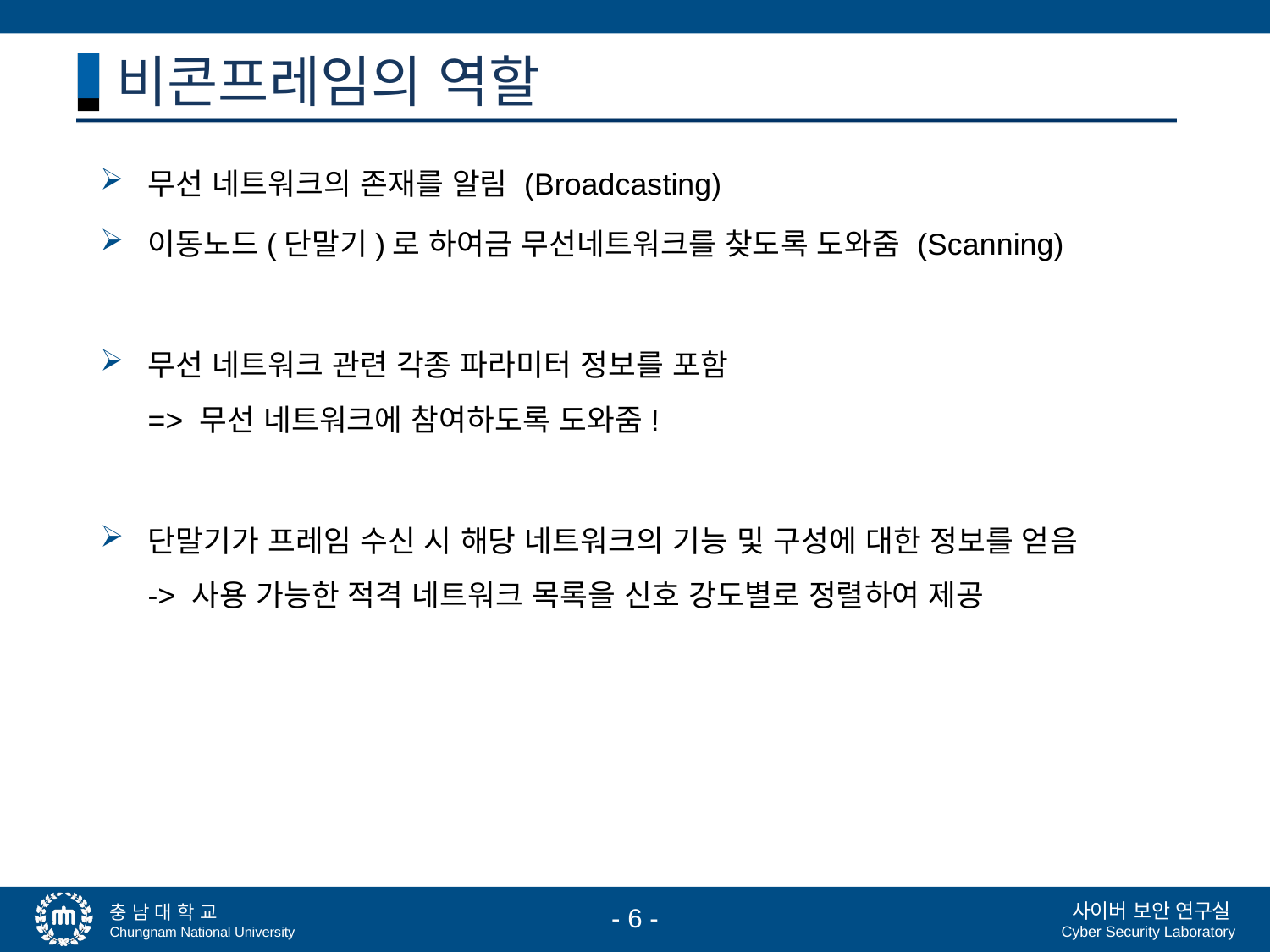

# 비콘프레임의 역할
무선 네트워크의 존재를 알림 (Broadcasting)
이동노드(단말기)로 하여금 무선네트워크를 찾도록 도와줌 (Scanning)

무선 네트워크 관련 각종 파라미터 정보를 포함
=> 무선 네트워크에 참여하도록 도와줌!

단말기가 프레임 수신 시 해당 네트워크의 기능 및 구성에 대한 정보를 얻음
-> 사용 가능한 적격 네트워크 목록을 신호 강도별로 정렬하여 제공